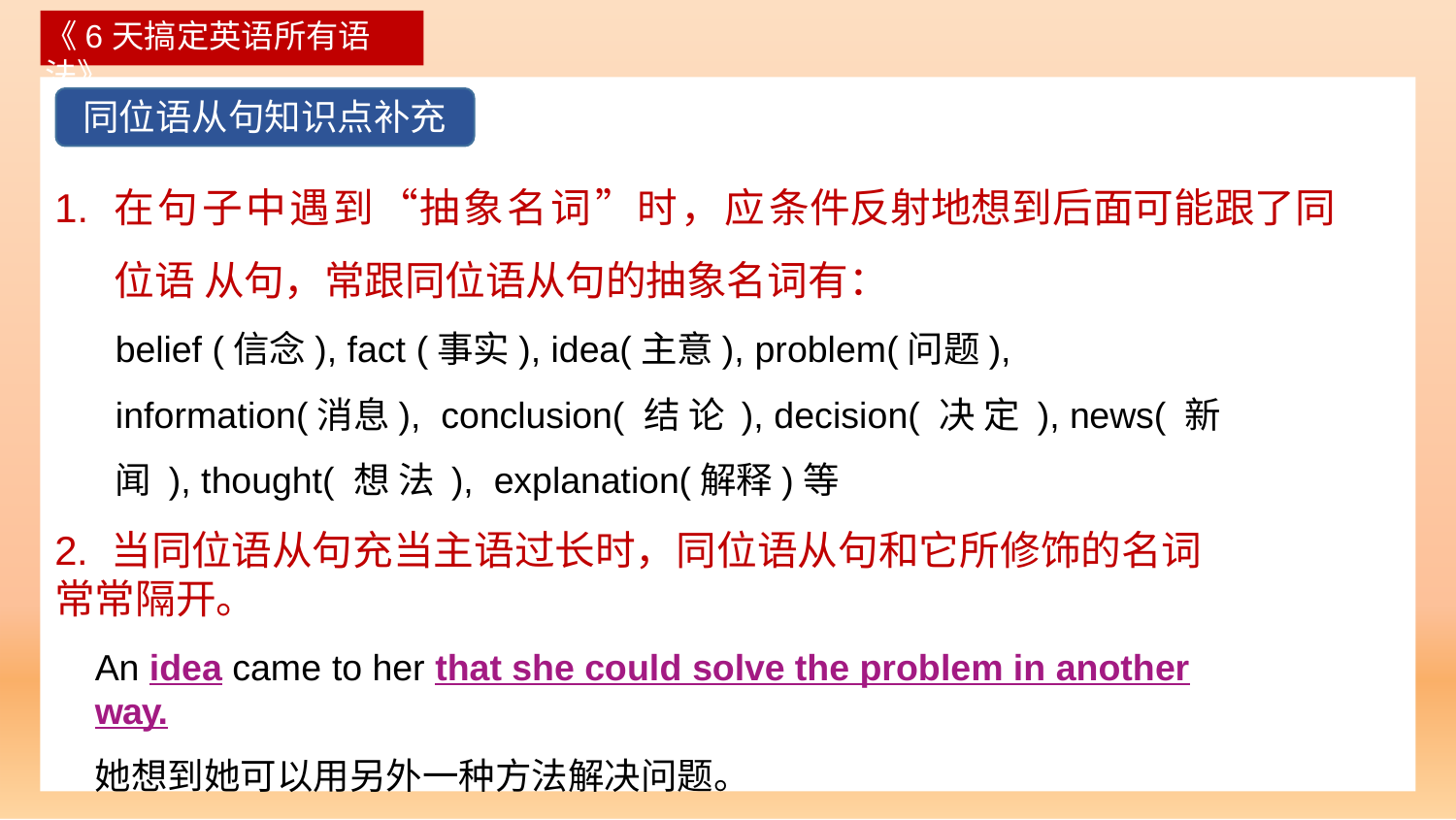

《6天搞定英语所有语法》

同位语从句知识点补充
# 1.	在句子中遇到“抽象名词”时，应条件反射地想到后面可能跟了同位语 从句，常跟同位语从句的抽象名词有：
belief (信念), fact (事实), idea(主意), problem(问题), information(消息),  conclusion( 结 论 ), decision( 决 定 ), news( 新 闻 ), thought( 想 法 ),  explanation(解释)等
2. 当同位语从句充当主语过长时，同位语从句和它所修饰的名词常常隔开。
An idea came to her that she could solve the problem in another way.
她想到她可以用另外一种方法解决问题。